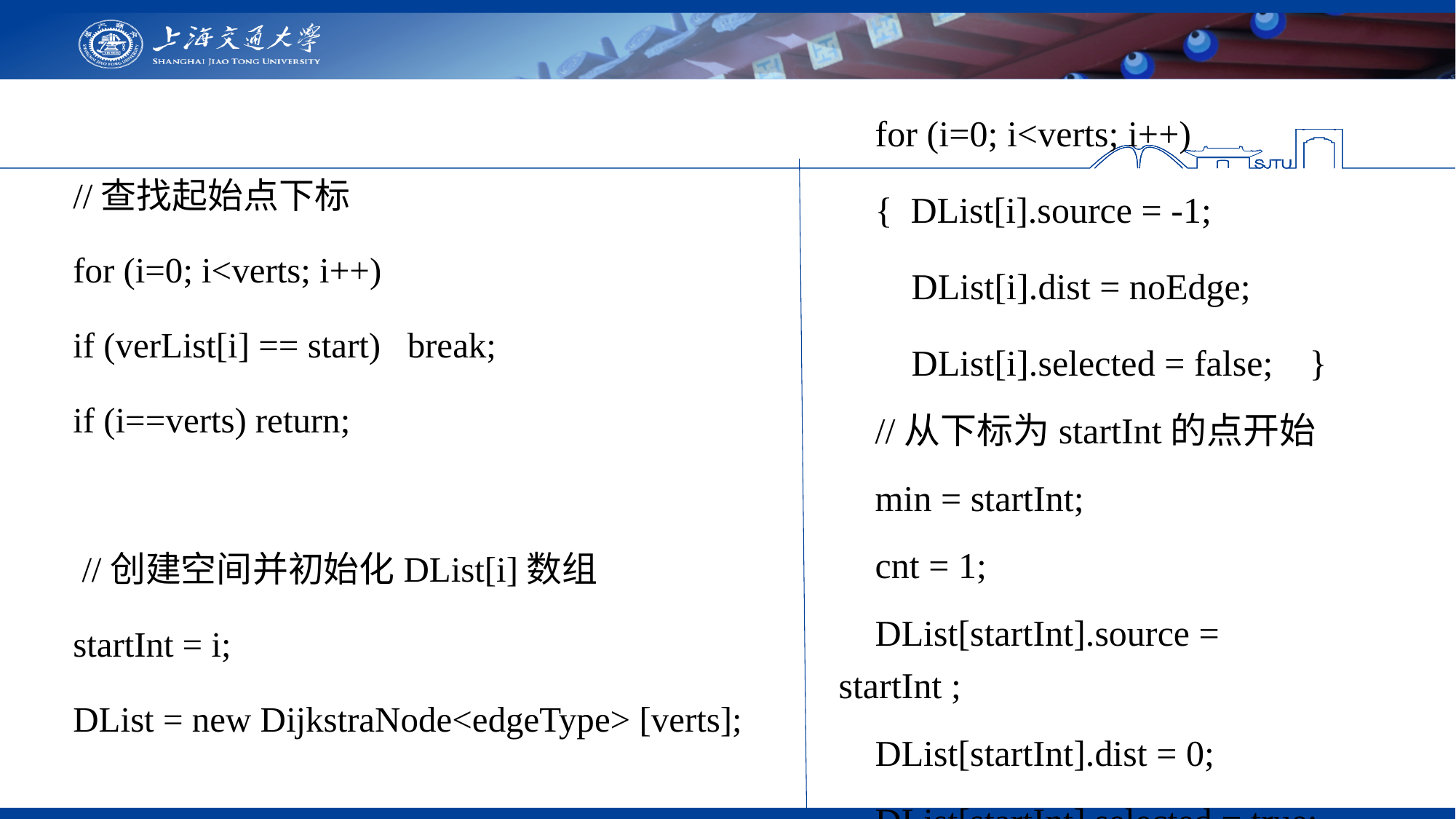

for (i=0; i<verts; i++)
    {  DList[i].source = -1;
        DList[i].dist = noEdge;
        DList[i].selected = false;    }
    //从下标为startInt的点开始
    min = startInt;
    cnt = 1;
    DList[startInt].source = startInt ;
    DList[startInt].dist = 0;
    DList[startInt].selected = true;
    //查找起始点下标
    for (i=0; i<verts; i++)
    if (verList[i] == start)   break;
    if (i==verts) return;

     //创建空间并初始化DList[i]数组
    startInt = i;
    DList = new DijkstraNode<edgeType> [verts];